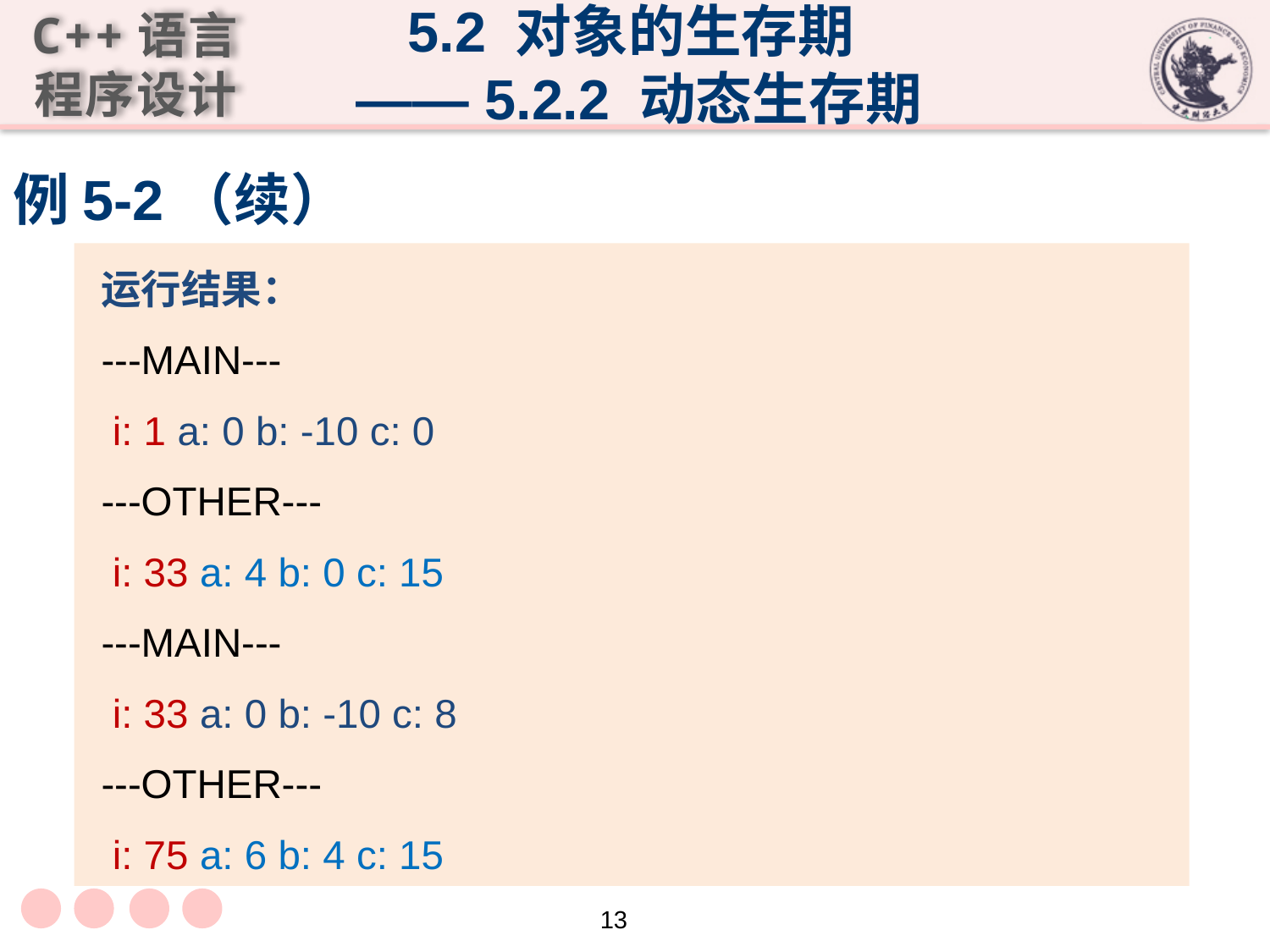

5.2 对象的生存期
 —— 5.2.2 动态生存期
# 例5-2（续）
运行结果：
---MAIN---
 i: 1 a: 0 b: -10 c: 0
---OTHER---
 i: 33 a: 4 b: 0 c: 15
---MAIN---
 i: 33 a: 0 b: -10 c: 8
---OTHER---
 i: 75 a: 6 b: 4 c: 15

13